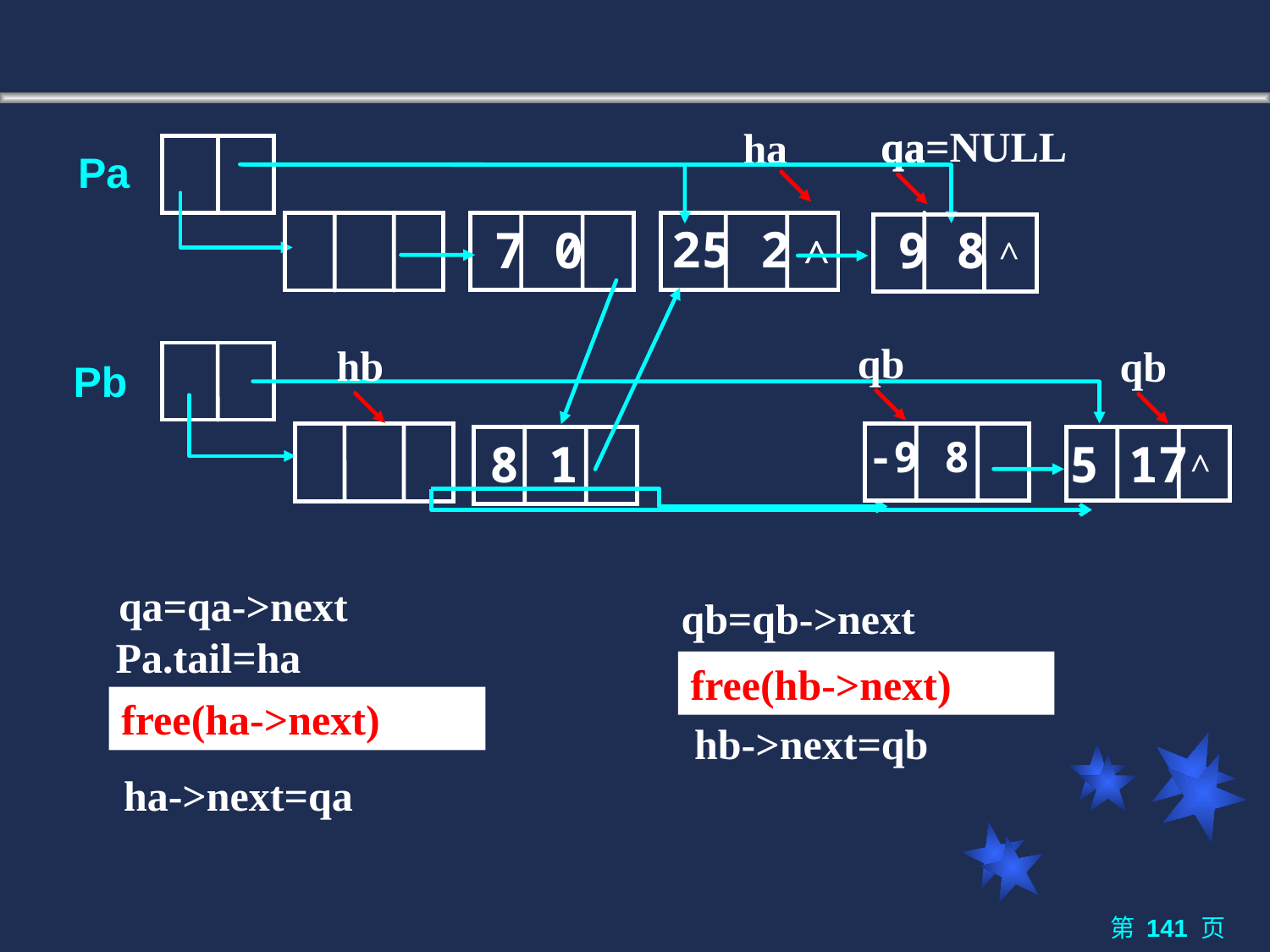

qa=NULL
qa

ha

Pa

 25 2

 7 0

 9 8

∧
∧

qb

hb

qb

Pb

 8 1

5 17
∧

-9 8

qa=qa->next
qb=qb->next
Pa.tail=ha
free(hb->next)
free(ha->next)
hb->next=qb
ha->next=qa
第 141 页